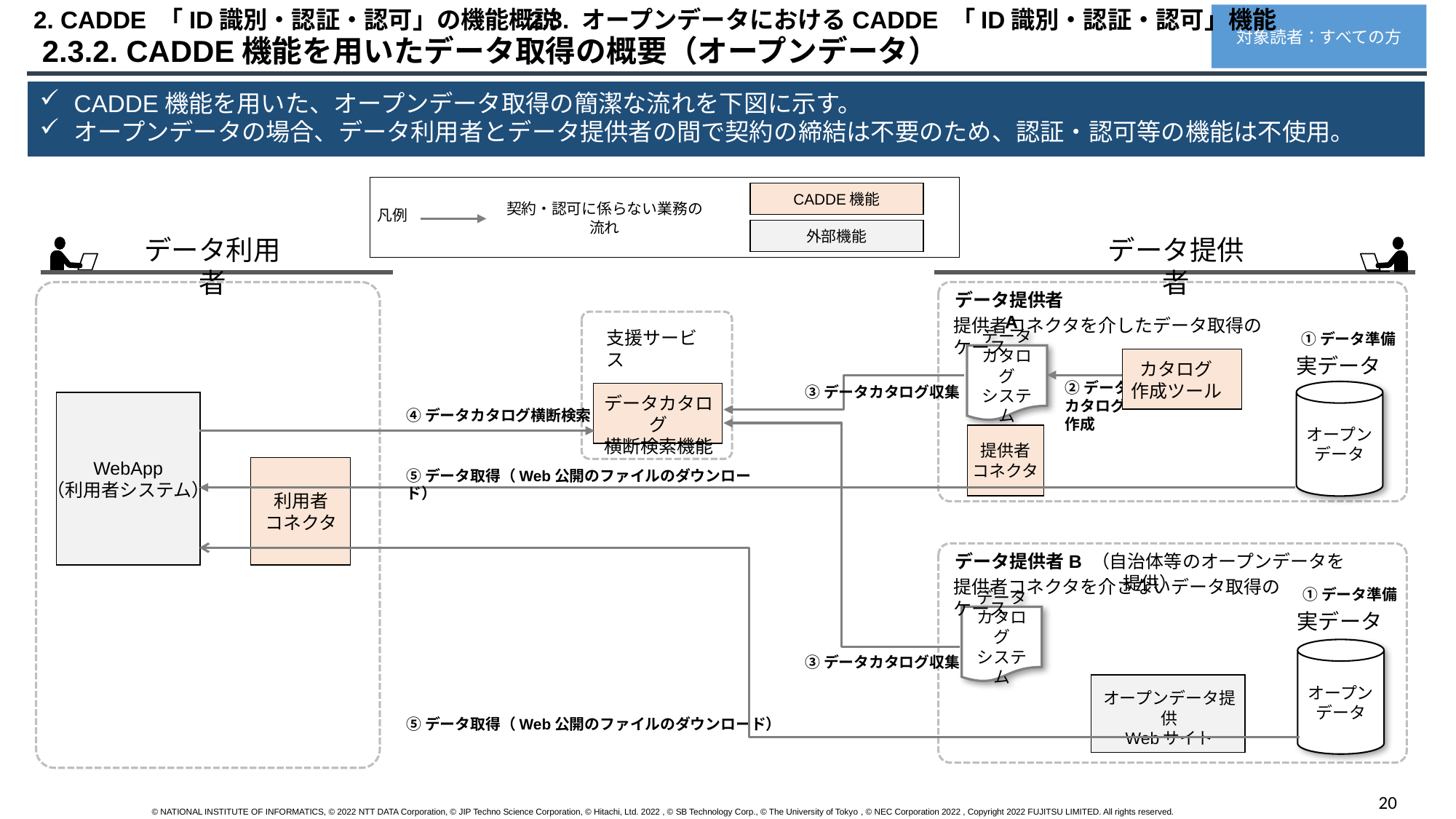

2. CADDE 「ID識別・認証・認可」の機能概説
2.3. オープンデータにおけるCADDE 「ID識別・認証・認可」機能
対象読者：すべての方
 2.3.2. CADDE機能を用いたデータ取得の概要（オープンデータ）
CADDE機能を用いた、オープンデータ取得の簡潔な流れを下図に示す。
オープンデータの場合、データ利用者とデータ提供者の間で契約の締結は不要のため、認証・認可等の機能は不使用。

CADDE機能
凡例
契約・認可に係らない業務の流れ
外部機能
データ利用者
データ提供者

データ提供者A
提供者コネクタを介したデータ取得のケース

支援サービス
①データ準備
データ
カタログ
システム
実データ

カタログ
作成ツール
②データ
カタログ
作成
③データカタログ収集
オープン
データ

データカタログ
横断検索機能
WebApp
（利用者システム）
④データカタログ横断検索

提供者
コネクタ

⑤データ取得（Web公開のファイルのダウンロード）
利用者
コネクタ

データ提供者B （自治体等のオープンデータを提供）
提供者コネクタを介さないデータ取得のケース
①データ準備
実データ
データ
カタログ
システム
オープン
データ
③データカタログ収集

オープンデータ提供
Webサイト
⑤データ取得（Web公開のファイルのダウンロード）